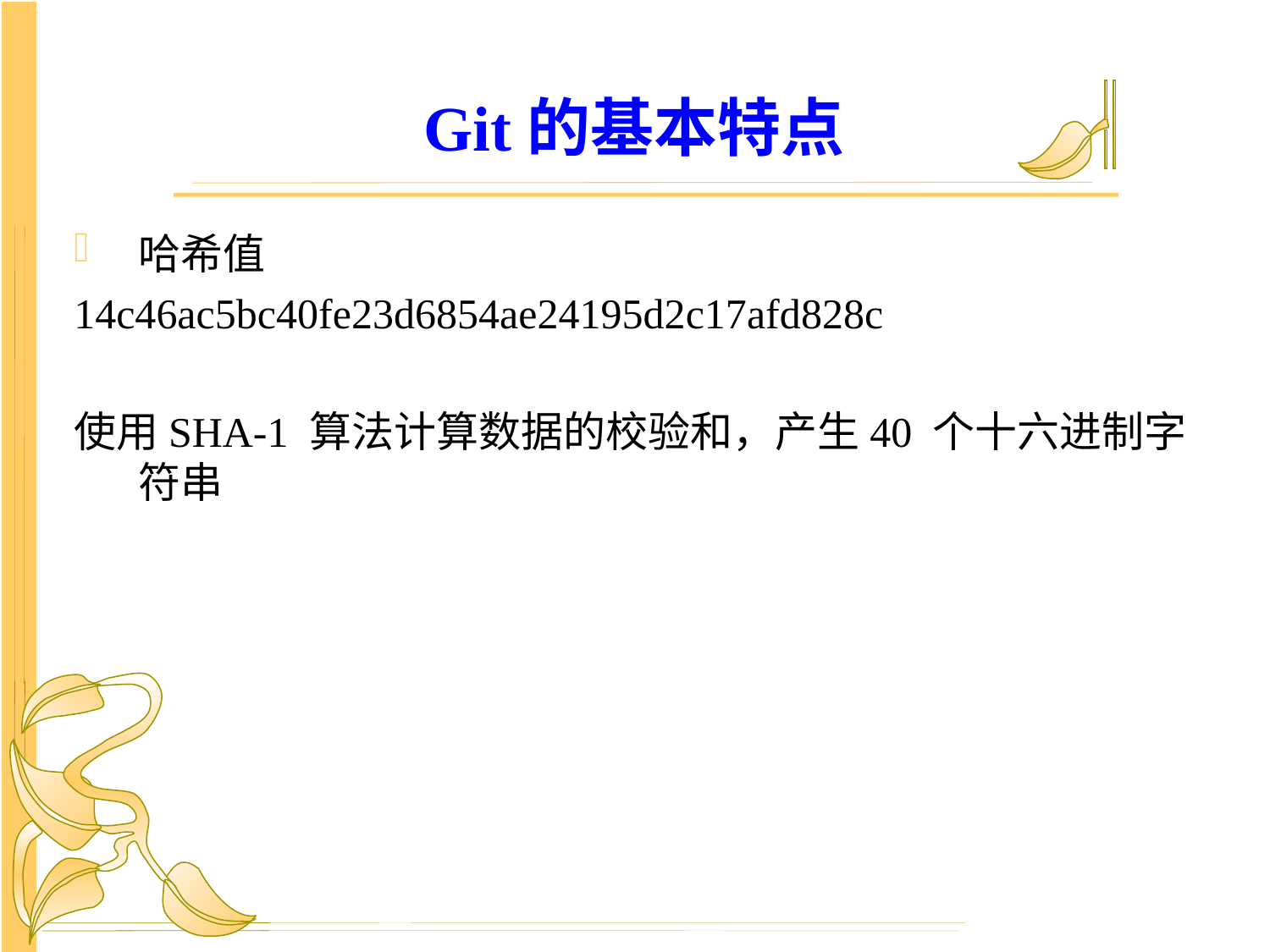

# Git的基本特点
哈希值
14c46ac5bc40fe23d6854ae24195d2c17afd828c

使用SHA-1 算法计算数据的校验和，产生40 个十六进制字符串